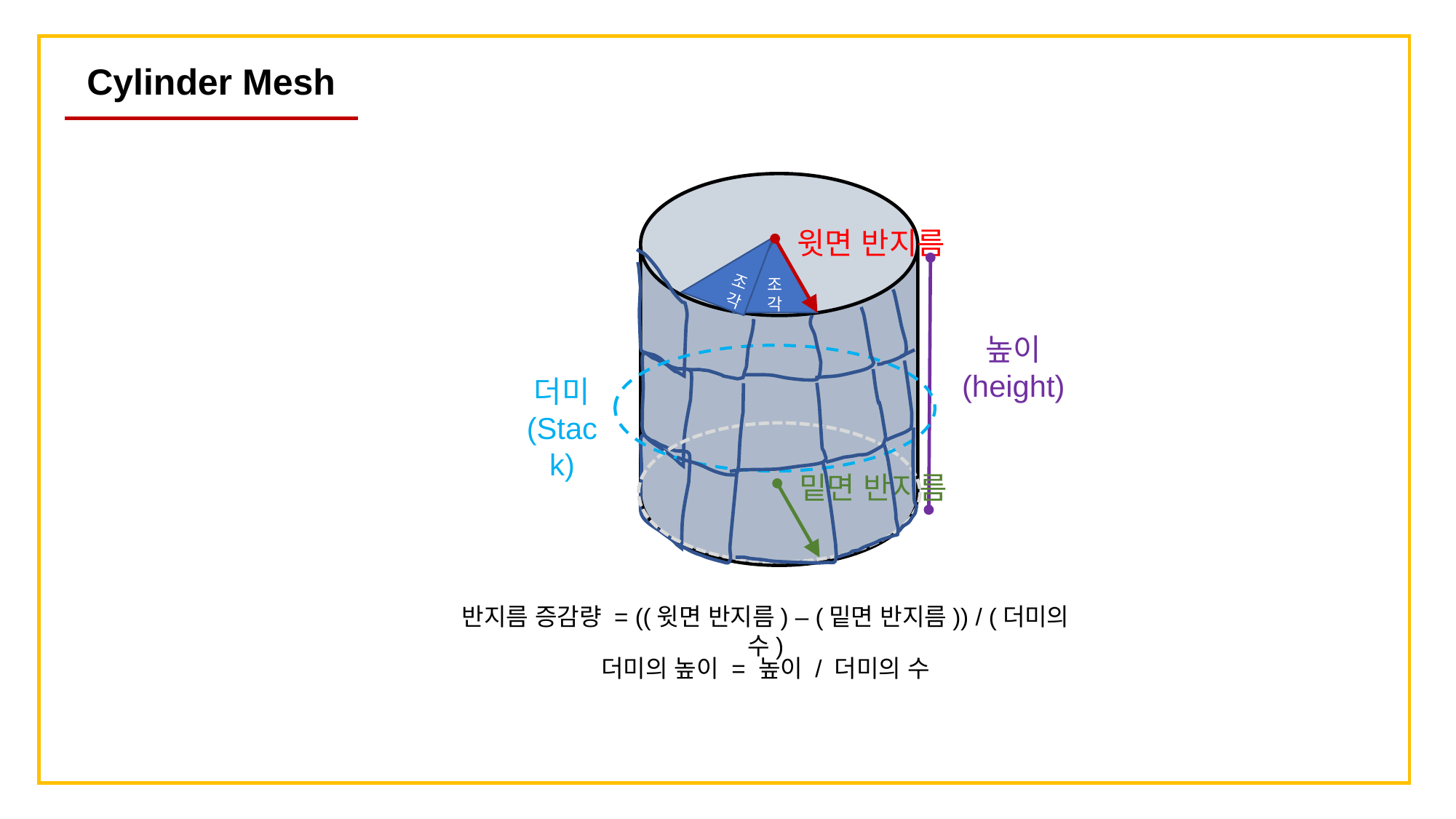

Cylinder Mesh

윗면 반지름
조각
조각

높이
(height)

더미
(Stack)

밑면 반지름

반지름 증감량 = ((윗면 반지름) – (밑면 반지름)) / (더미의 수)
더미의 높이 = 높이 / 더미의 수